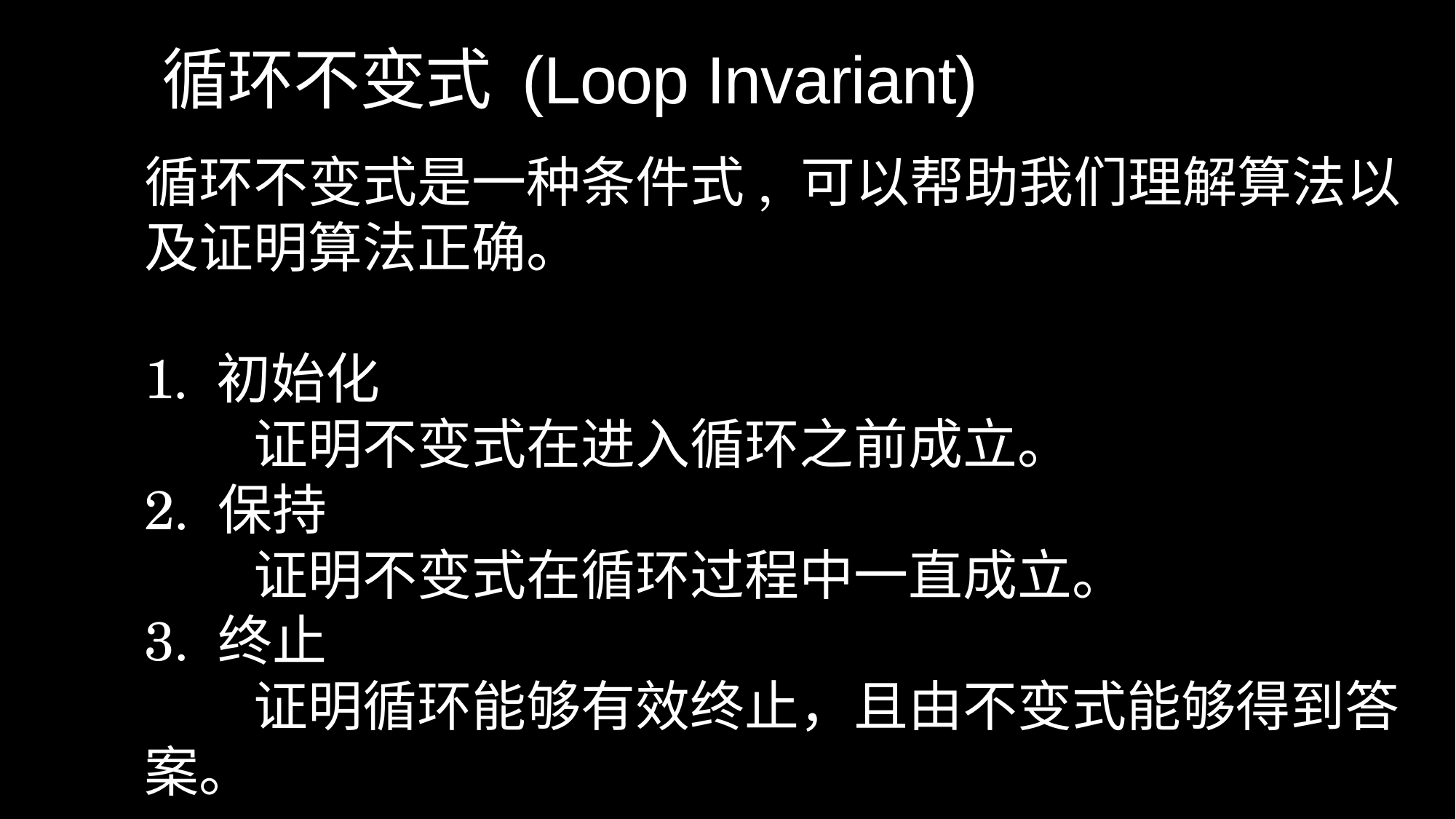

# 循环不变式 (Loop Invariant)
循环不变式是一种条件式, 可以帮助我们理解算法以及证明算法正确。

1. 初始化
	证明不变式在进入循环之前成立。
2. 保持
	证明不变式在循环过程中一直成立。
3. 终止
	证明循环能够有效终止，且由不变式能够得到答案。